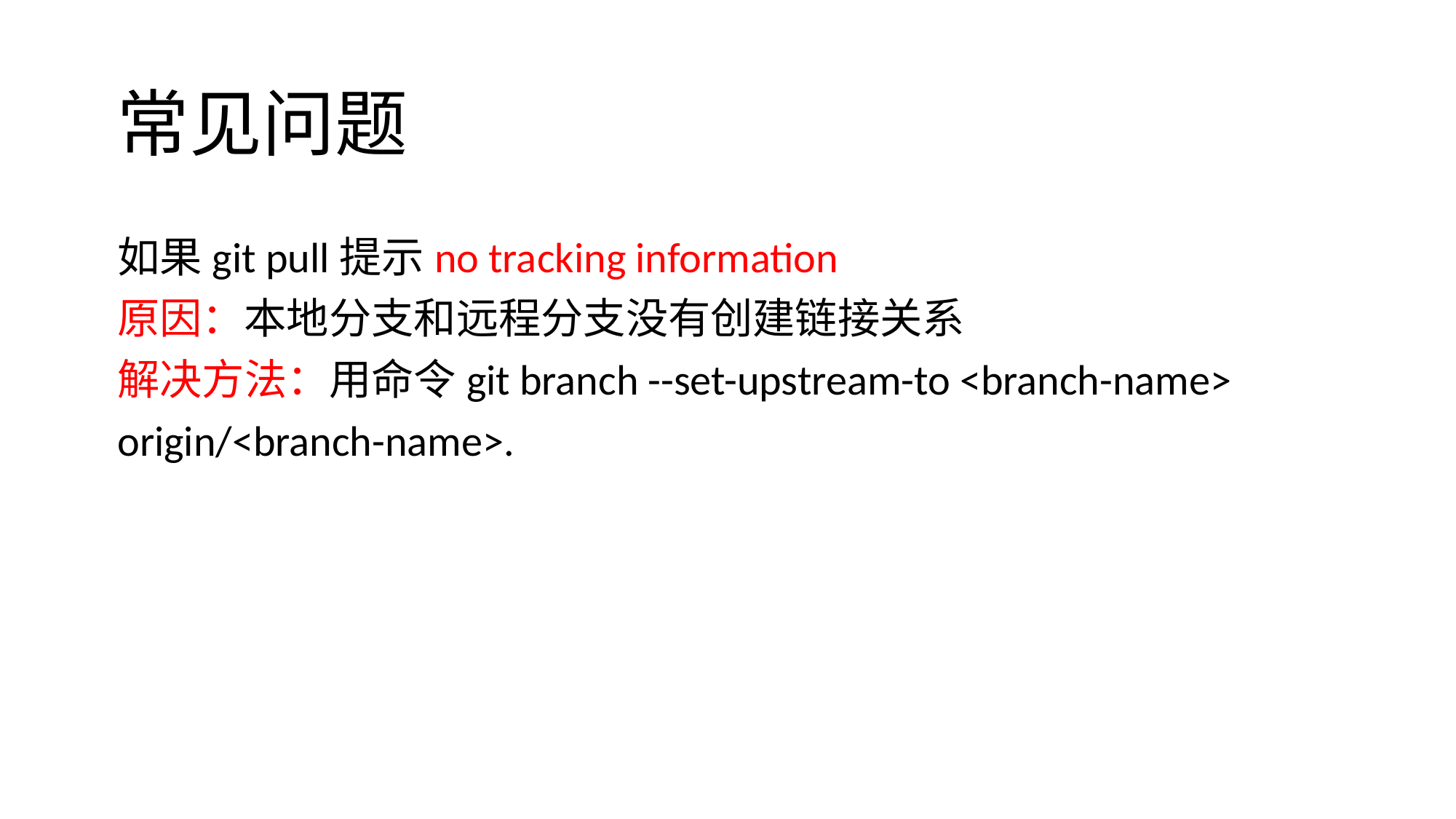

常见问题
# 如果git pull提示no tracking information 原因：本地分支和远程分支没有创建链接关系 解决方法：用命令git branch --set-upstream-to <branch-name> origin/<branch-name>.